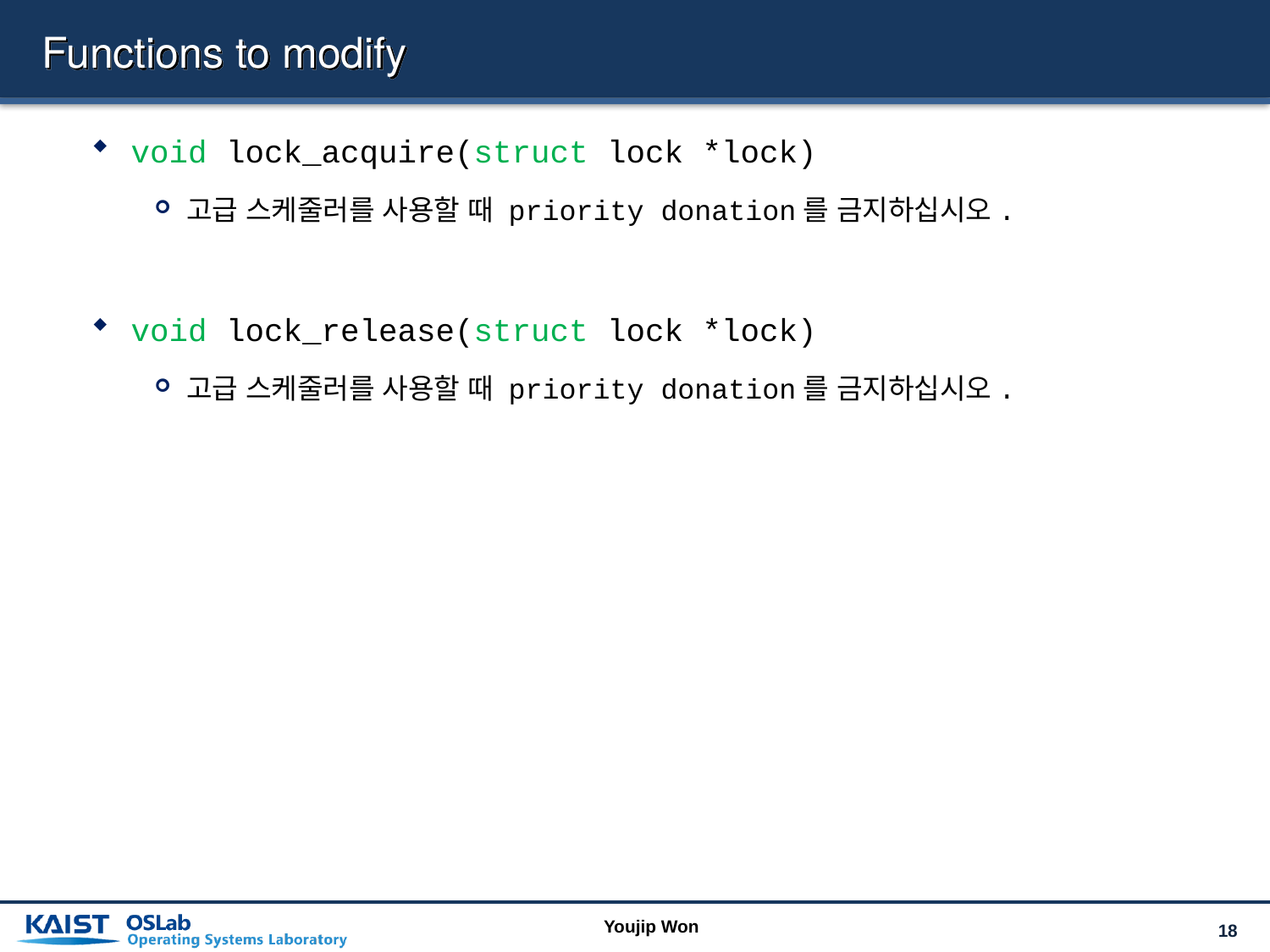

# Functions to modify
void lock_acquire(struct lock *lock)
고급 스케줄러를 사용할 때 priority donation를 금지하십시오.

void lock_release(struct lock *lock)
고급 스케줄러를 사용할 때 priority donation를 금지하십시오.

Youjip Won
18